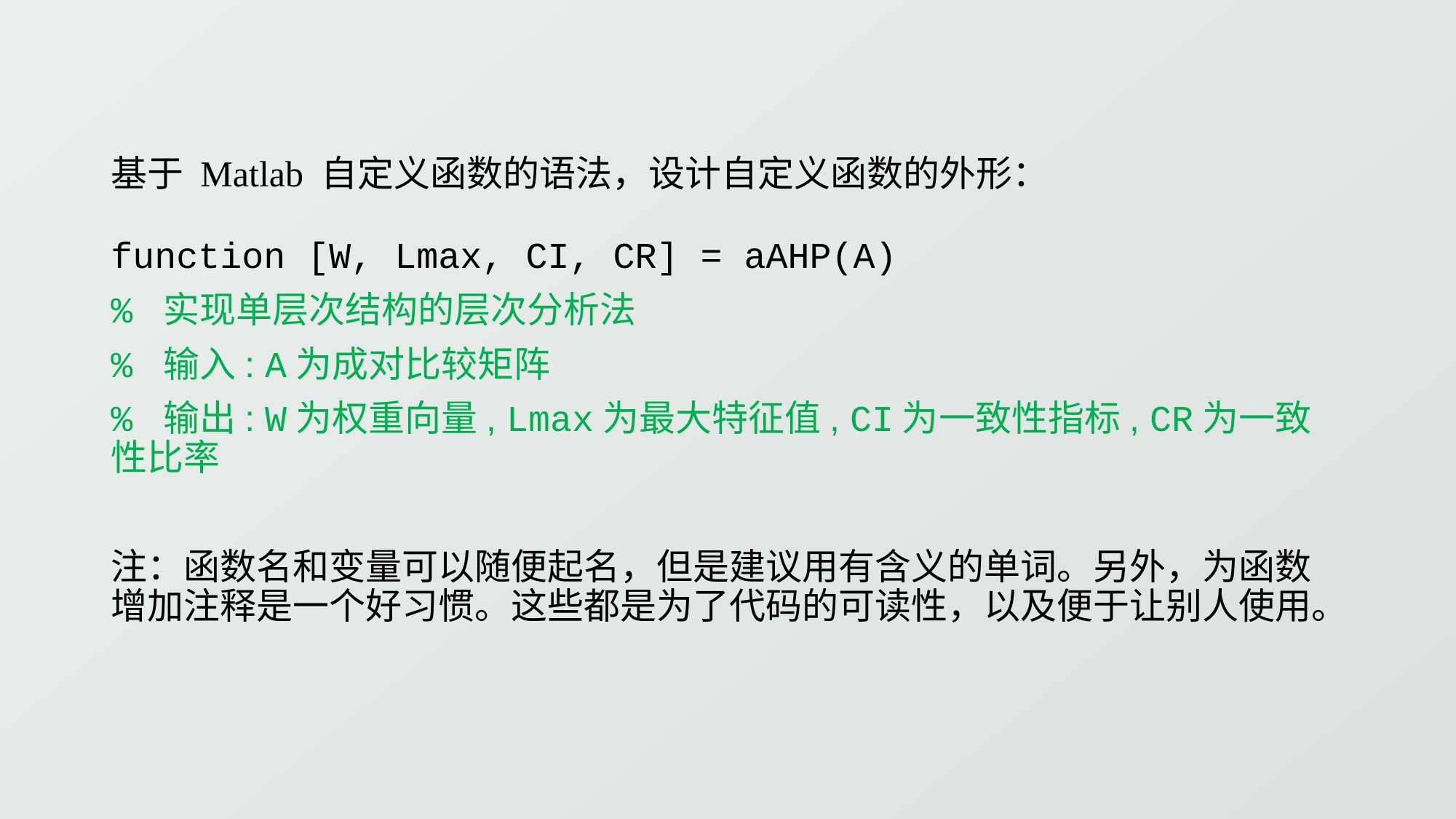

基于 Matlab 自定义函数的语法，设计自定义函数的外形：
function [W, Lmax, CI, CR] = aAHP(A)
% 实现单层次结构的层次分析法
% 输入: A为成对比较矩阵
% 输出: W为权重向量, Lmax为最大特征值, CI为一致性指标, CR为一致性比率

注：函数名和变量可以随便起名，但是建议用有含义的单词。另外，为函数增加注释是一个好习惯。这些都是为了代码的可读性，以及便于让别人使用。